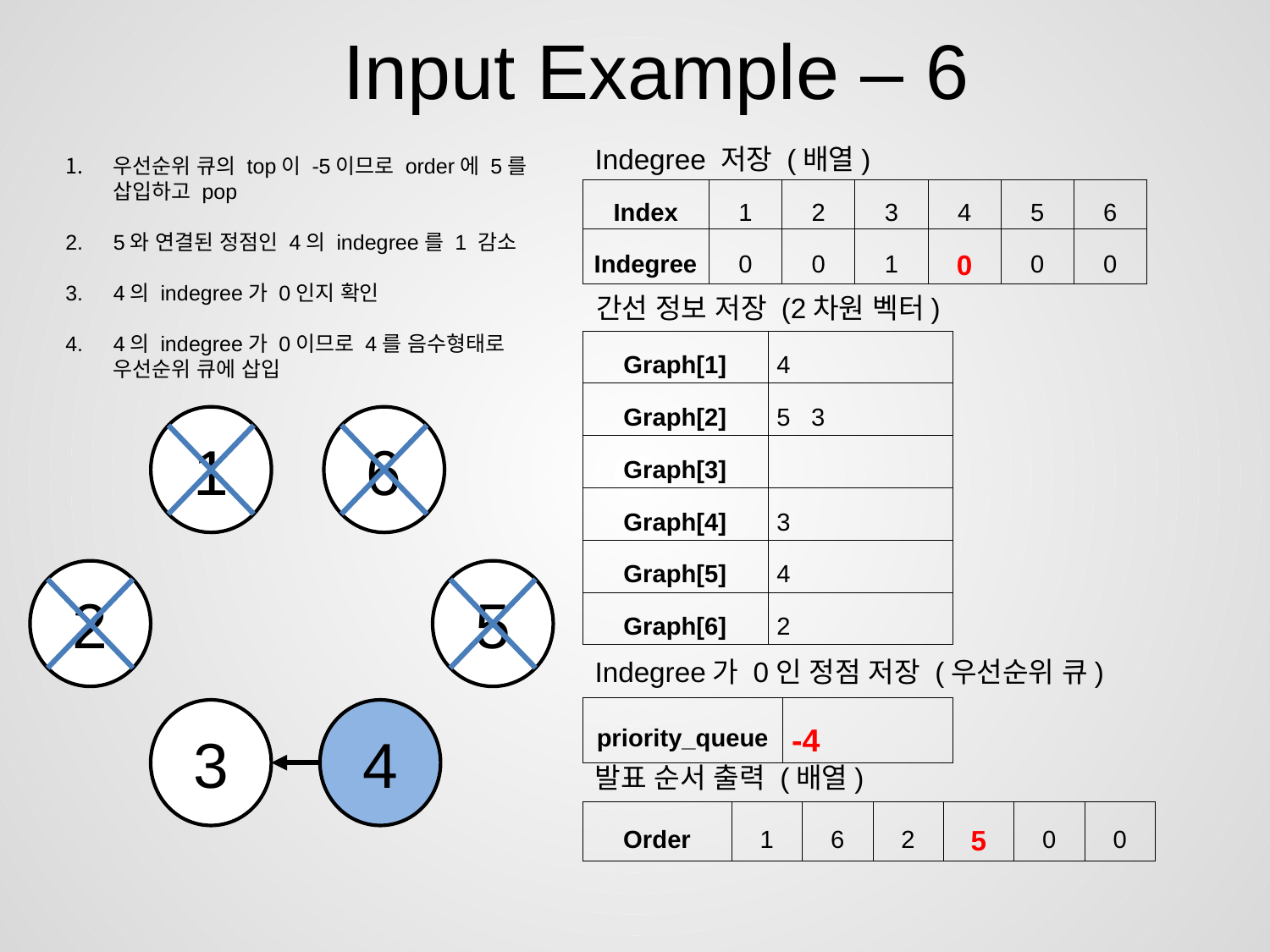

# Input Example – 6
Indegree 저장 (배열)
우선순위 큐의 top이 -5이므로 order에 5를 삽입하고 pop

5와 연결된 정점인 4의 indegree를 1 감소

4의 indegree가 0인지 확인

4의 indegree가 0이므로 4를 음수형태로 우선순위 큐에 삽입
| Index | 1 | 2 | 3 | 4 | 5 | 6 |
| --- | --- | --- | --- | --- | --- | --- |
| Indegree | 0 | 0 | 1 | 0 | 0 | 0 |
간선 정보 저장 (2차원 벡터)
| Graph[1] | 4 |
| --- | --- |
| Graph[2] | 5 3 |
| Graph[3] |  |
| Graph[4] | 3 |
| Graph[5] | 4 |
| Graph[6] | 2 |
1
6
2
5
Indegree가 0인 정점 저장 (우선순위 큐)
| priority\_queue | -4 |
| --- | --- |
3
4
발표 순서 출력 (배열)
| Order | 1 | 6 | 2 | 5 | 0 | 0 |
| --- | --- | --- | --- | --- | --- | --- |